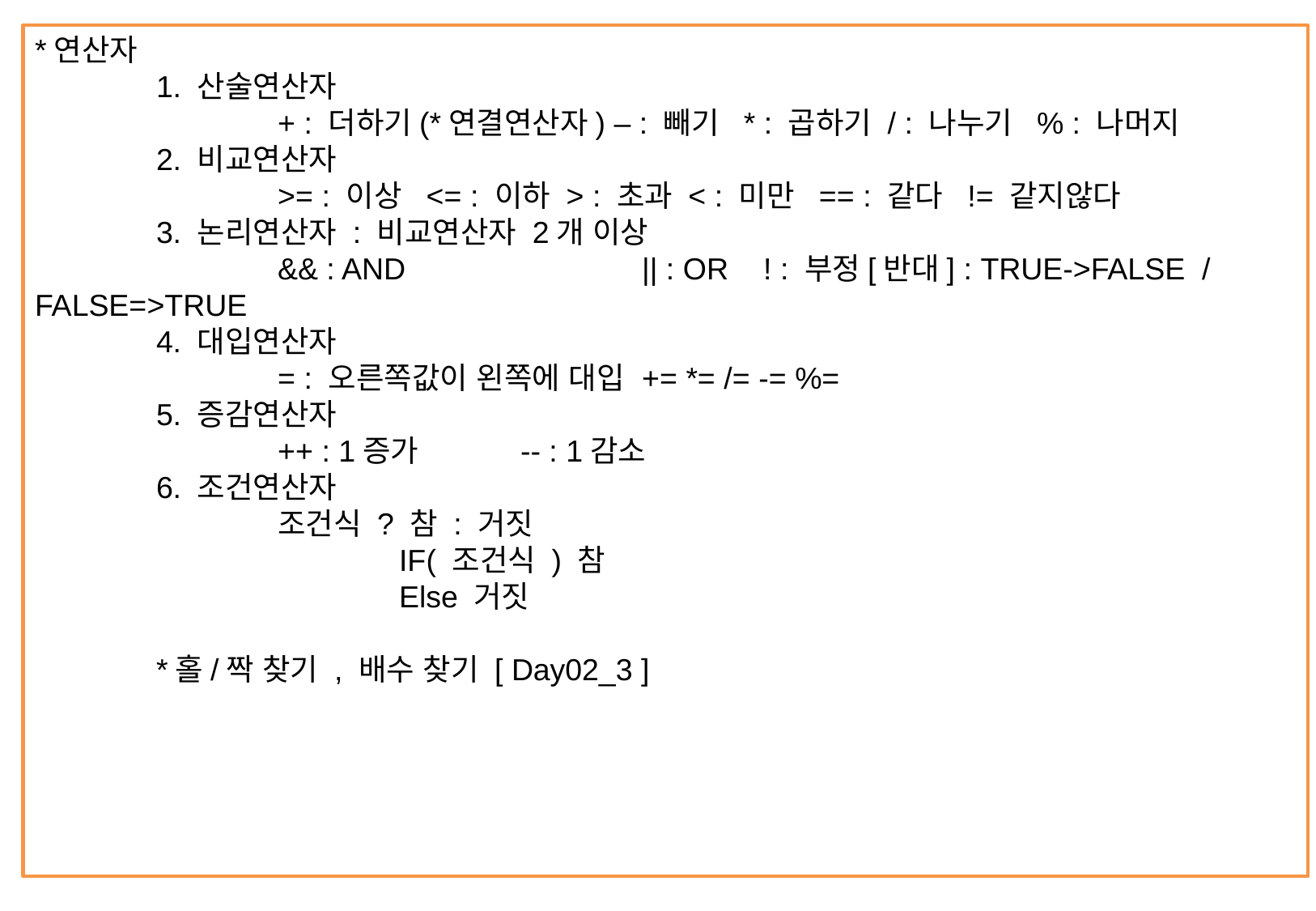

*연산자
	1. 산술연산자
		+ : 더하기(*연결연산자) – : 빼기  * : 곱하기 / : 나누기  % : 나머지
	2. 비교연산자
		>= : 이상  <= : 이하 > : 초과 < : 미만  == : 같다  != 같지않다
	3. 논리연산자 : 비교연산자 2개 이상
		&& : AND		|| : OR	! : 부정[반대] : TRUE->FALSE  / FALSE=>TRUE
	4. 대입연산자
		= : 오른쪽값이 왼쪽에 대입	+= *= /= -= %=
	5. 증감연산자
		++ : 1증가 	-- : 1감소
	6. 조건연산자
		조건식 ? 참 : 거짓
			IF( 조건식 ) 참
			Else 거짓

	*홀/짝 찾기 , 배수 찾기 [ Day02_3 ]